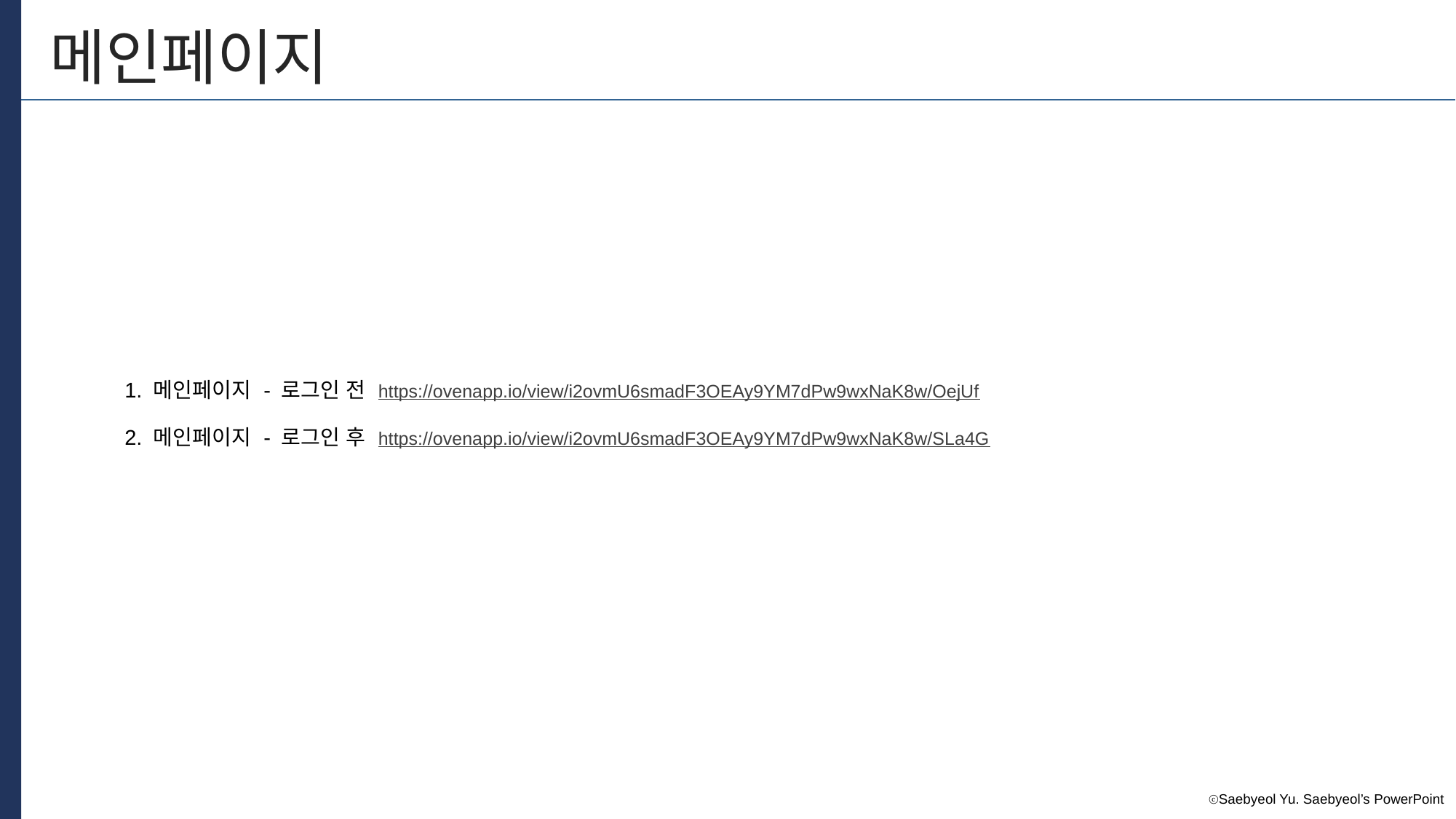

메인페이지
| 1. 메인페이지 - 로그인 전 https://ovenapp.io/view/i2ovmU6smadF3OEAy9YM7dPw9wxNaK8w/OejUf |
| --- |
| 2. 메인페이지 - 로그인 후 https://ovenapp.io/view/i2ovmU6smadF3OEAy9YM7dPw9wxNaK8w/SLa4G |